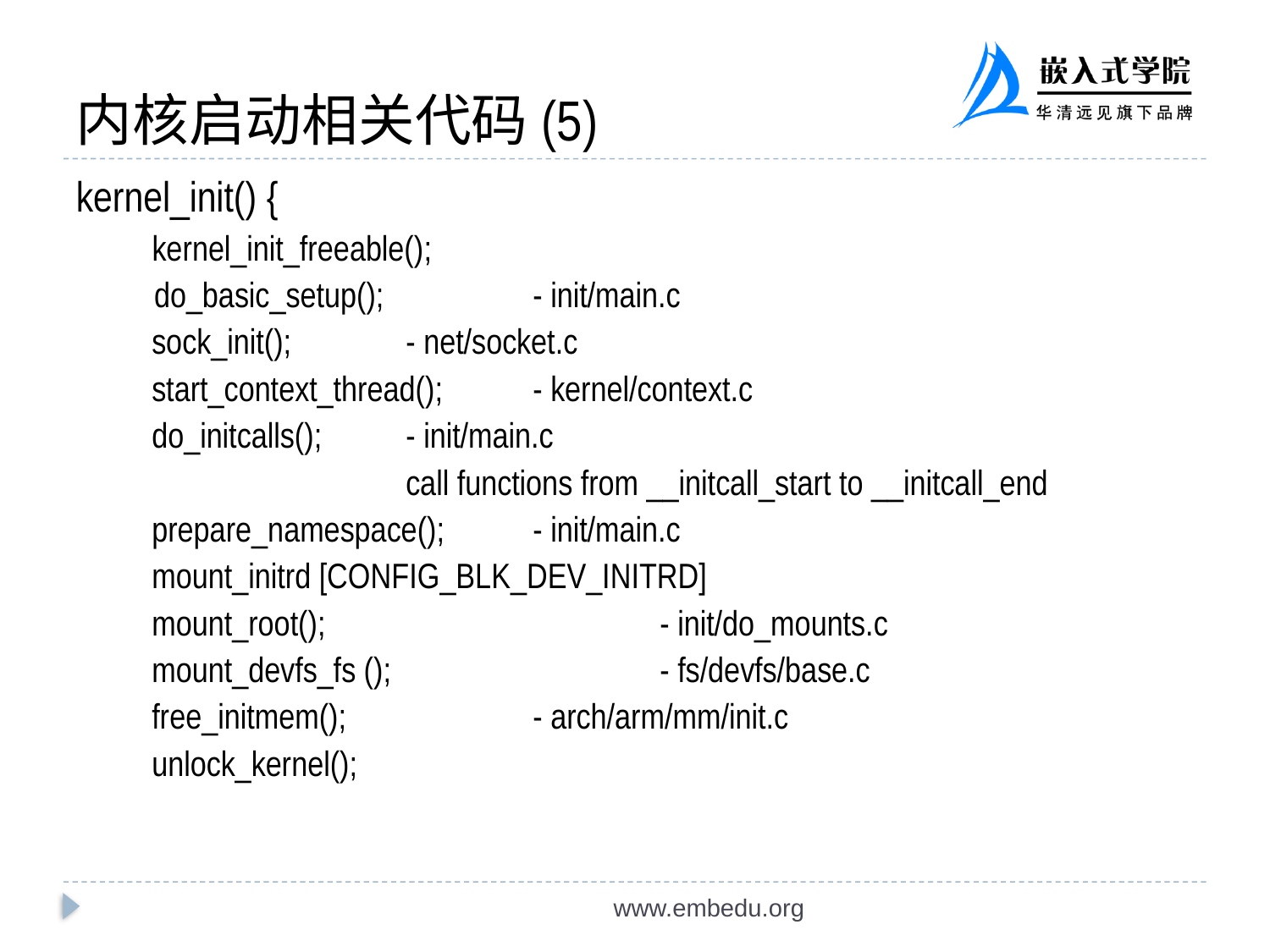

# 内核启动相关代码(5)‏
kernel_init() {
      kernel_init_freeable();
     do_basic_setup();          	- init/main.c
	sock_init();            	- net/socket.c
	start_context_thread();	- kernel/context.c
	do_initcalls();        	- init/main.c
			call functions from __initcall_start to __initcall_end
	prepare_namespace();        	- init/main.c
	mount_initrd [CONFIG_BLK_DEV_INITRD]
	mount_root();           		- init/do_mounts.c
	mount_devfs_fs ();      		- fs/devfs/base.c
	free_initmem();   		- arch/arm/mm/init.c
	unlock_kernel();

www.embedu.org